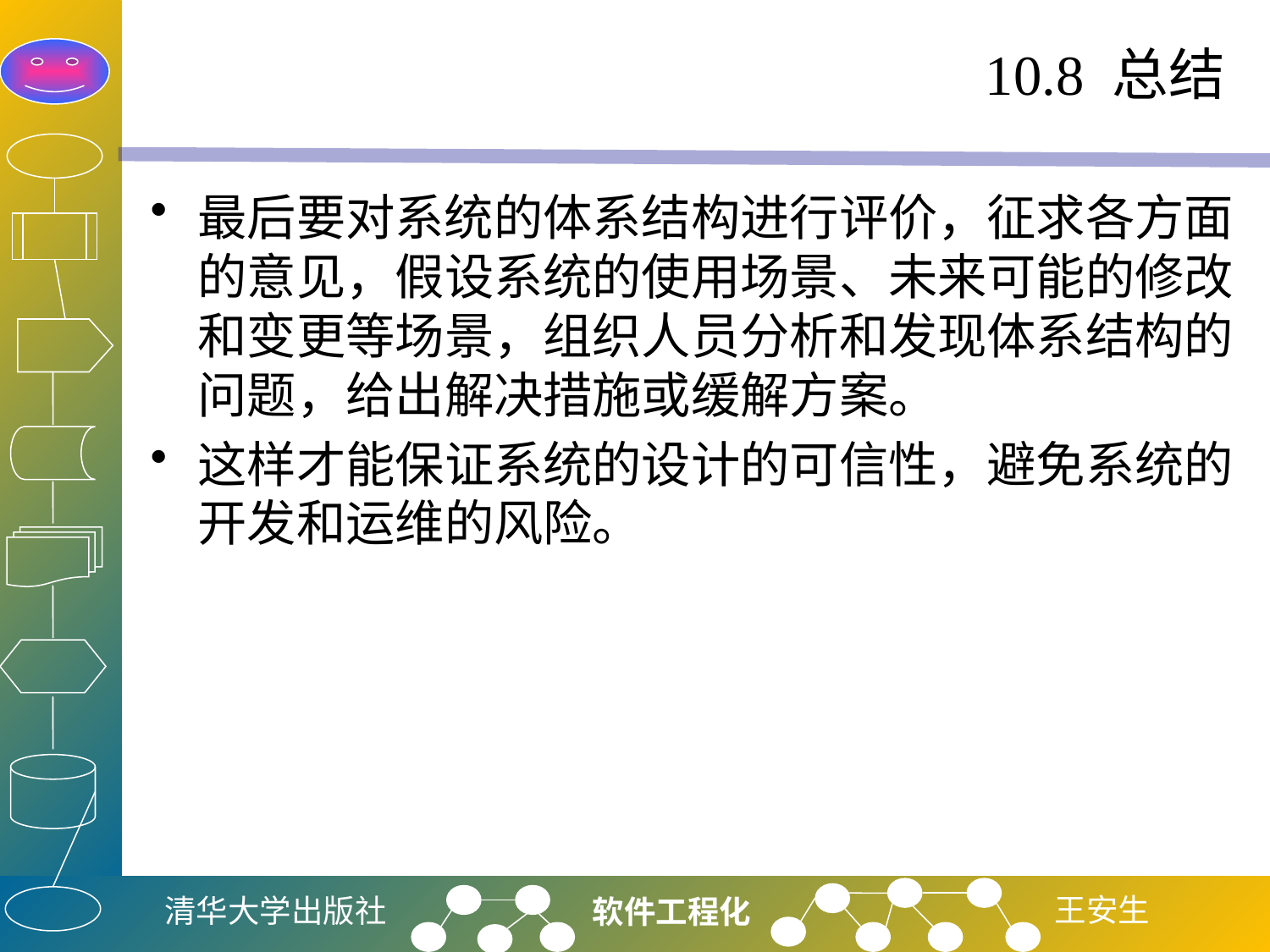

# 10.8 总结
最后要对系统的体系结构进行评价，征求各方面的意见，假设系统的使用场景、未来可能的修改和变更等场景，组织人员分析和发现体系结构的问题，给出解决措施或缓解方案。
这样才能保证系统的设计的可信性，避免系统的开发和运维的风险。